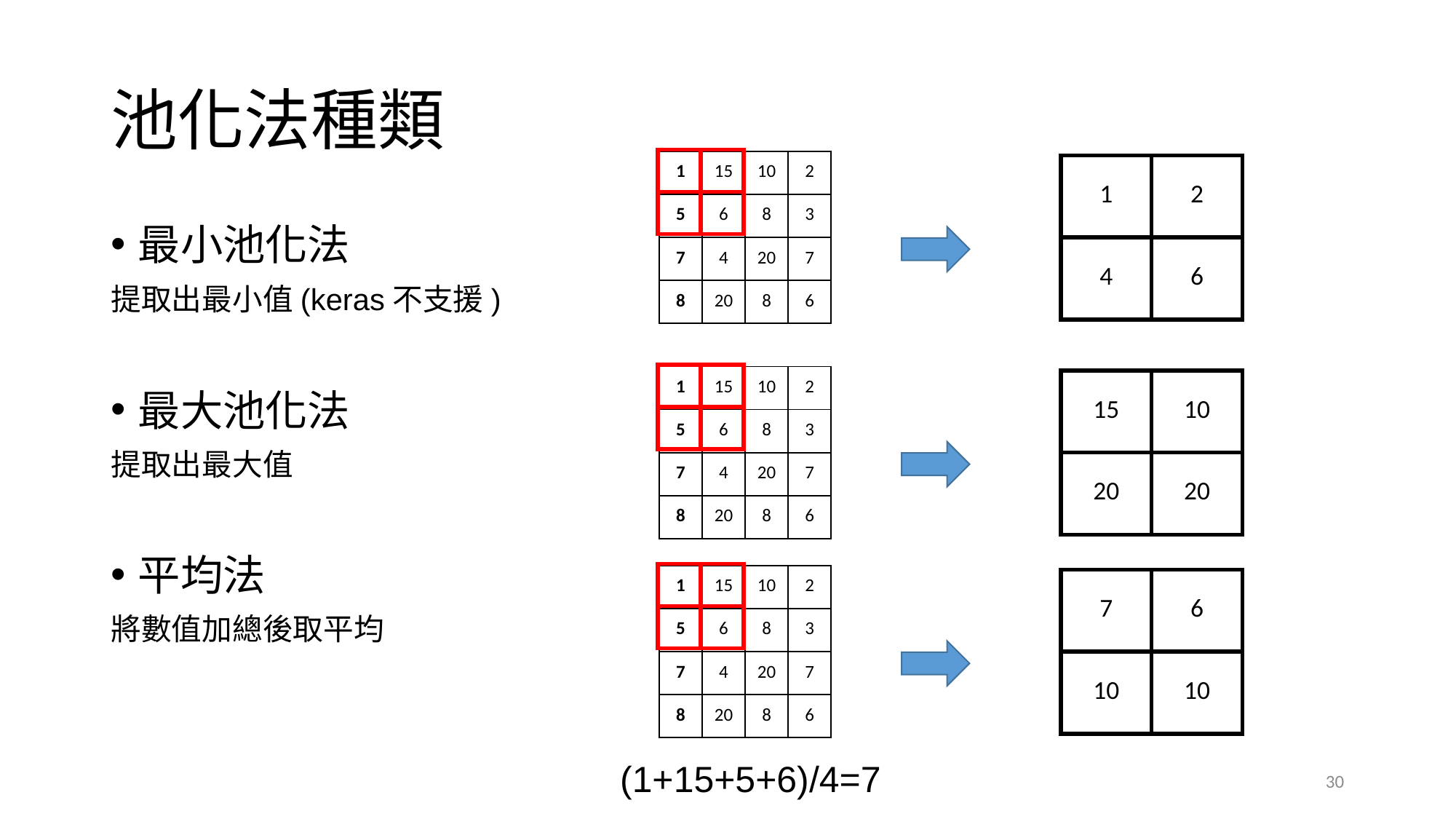

# 池化法種類
|  |  |
| --- | --- |
|  |  |
| 1 | 15 | 10 | 2 |
| --- | --- | --- | --- |
| 5 | 6 | 8 | 3 |
| 7 | 4 | 20 | 7 |
| 8 | 20 | 8 | 6 |
| 1 | 2 |
| --- | --- |
| 4 | 6 |
最小池化法
提取出最小值(keras不支援)
最大池化法
提取出最大值
平均法
將數值加總後取平均

|  |  |
| --- | --- |
|  |  |
| 1 | 15 | 10 | 2 |
| --- | --- | --- | --- |
| 5 | 6 | 8 | 3 |
| 7 | 4 | 20 | 7 |
| 8 | 20 | 8 | 6 |
| 15 | 10 |
| --- | --- |
| 20 | 20 |

|  |  |
| --- | --- |
|  |  |
| 1 | 15 | 10 | 2 |
| --- | --- | --- | --- |
| 5 | 6 | 8 | 3 |
| 7 | 4 | 20 | 7 |
| 8 | 20 | 8 | 6 |
| 7 | 6 |
| --- | --- |
| 10 | 10 |

(1+15+5+6)/4=7
30